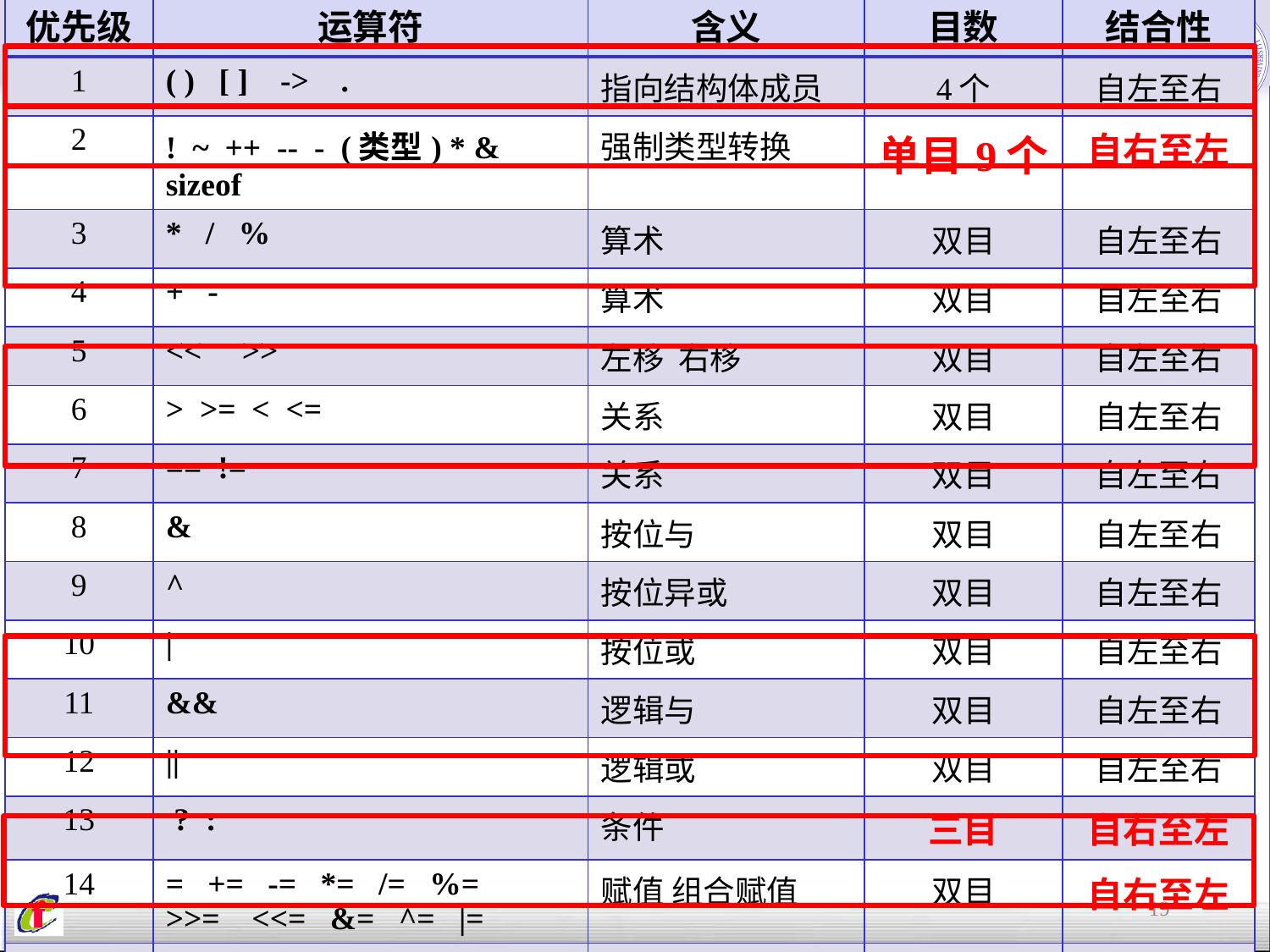

| 优先级 | 运算符 | 含义 | 目数 | 结合性 |
| --- | --- | --- | --- | --- |
| 1 | ( ) [ ] -> . | 指向结构体成员 | 4个 | 自左至右 |
| 2 | ! ~ ++ -- - (类型) \* & sizeof | 强制类型转换 | 单目9个 | 自右至左 |
| 3 | \* / % | 算术 | 双目 | 自左至右 |
| 4 | + - | 算术 | 双目 | 自左至右 |
| 5 | << >> | 左移 右移 | 双目 | 自左至右 |
| 6 | > >= < <= | 关系 | 双目 | 自左至右 |
| 7 | == != | 关系 | 双目 | 自左至右 |
| 8 | & | 按位与 | 双目 | 自左至右 |
| 9 | ^ | 按位异或 | 双目 | 自左至右 |
| 10 | | | 按位或 | 双目 | 自左至右 |
| 11 | && | 逻辑与 | 双目 | 自左至右 |
| 12 | || | 逻辑或 | 双目 | 自左至右 |
| 13 | ? : | 条件 | 三目 | 自右至左 |
| 14 | = += -= \*= /= %= >>= <<= &= ^= |= | 赋值 组合赋值 | 双目 | 自右至左 |
| 15 | , | 逗号 | 双目 | 自左至右 |

19